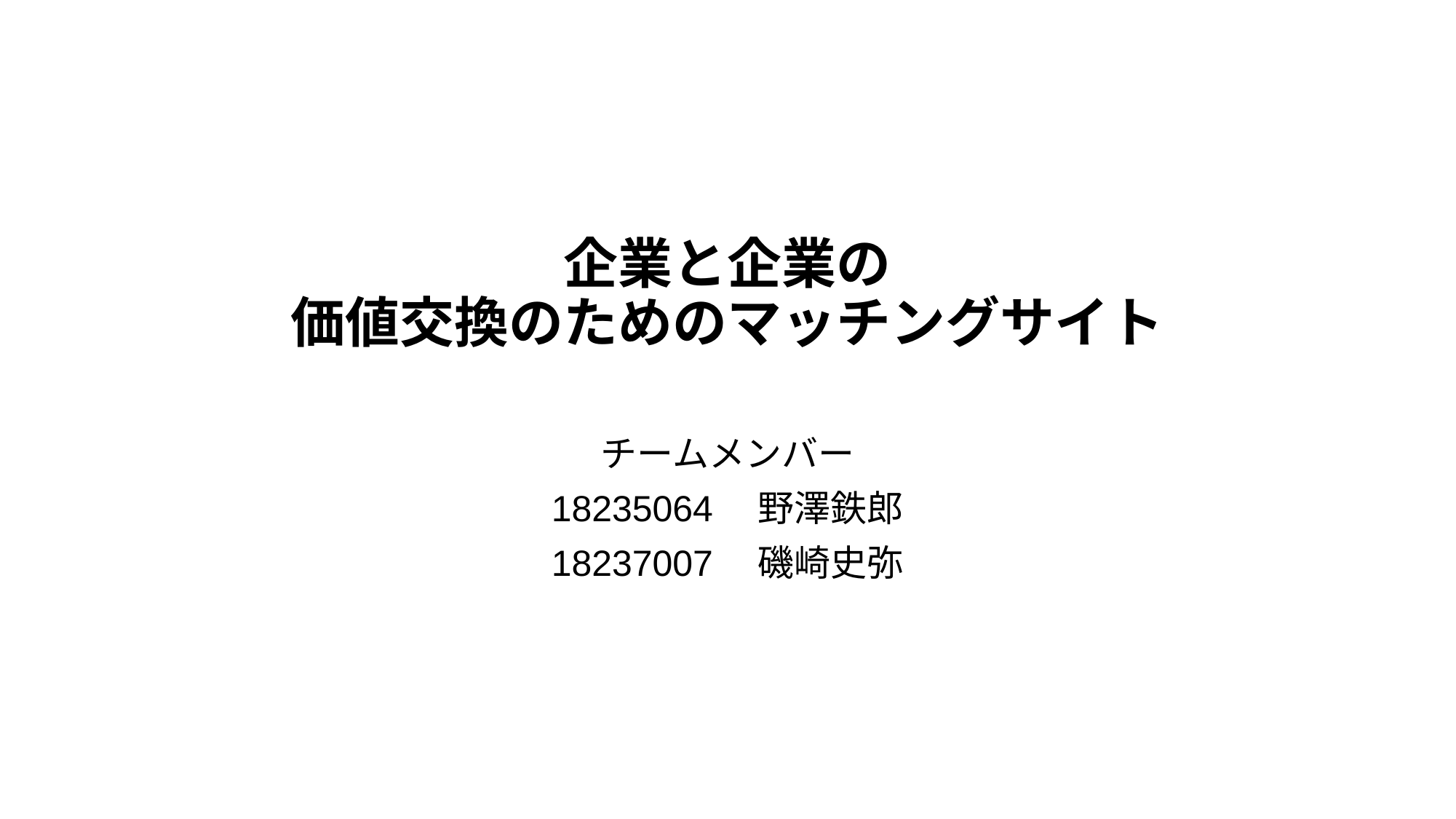

# 企業と企業の 価値交換のためのマッチングサイト
チームメンバー
18235064　野澤鉄郎
18237007　磯崎史弥